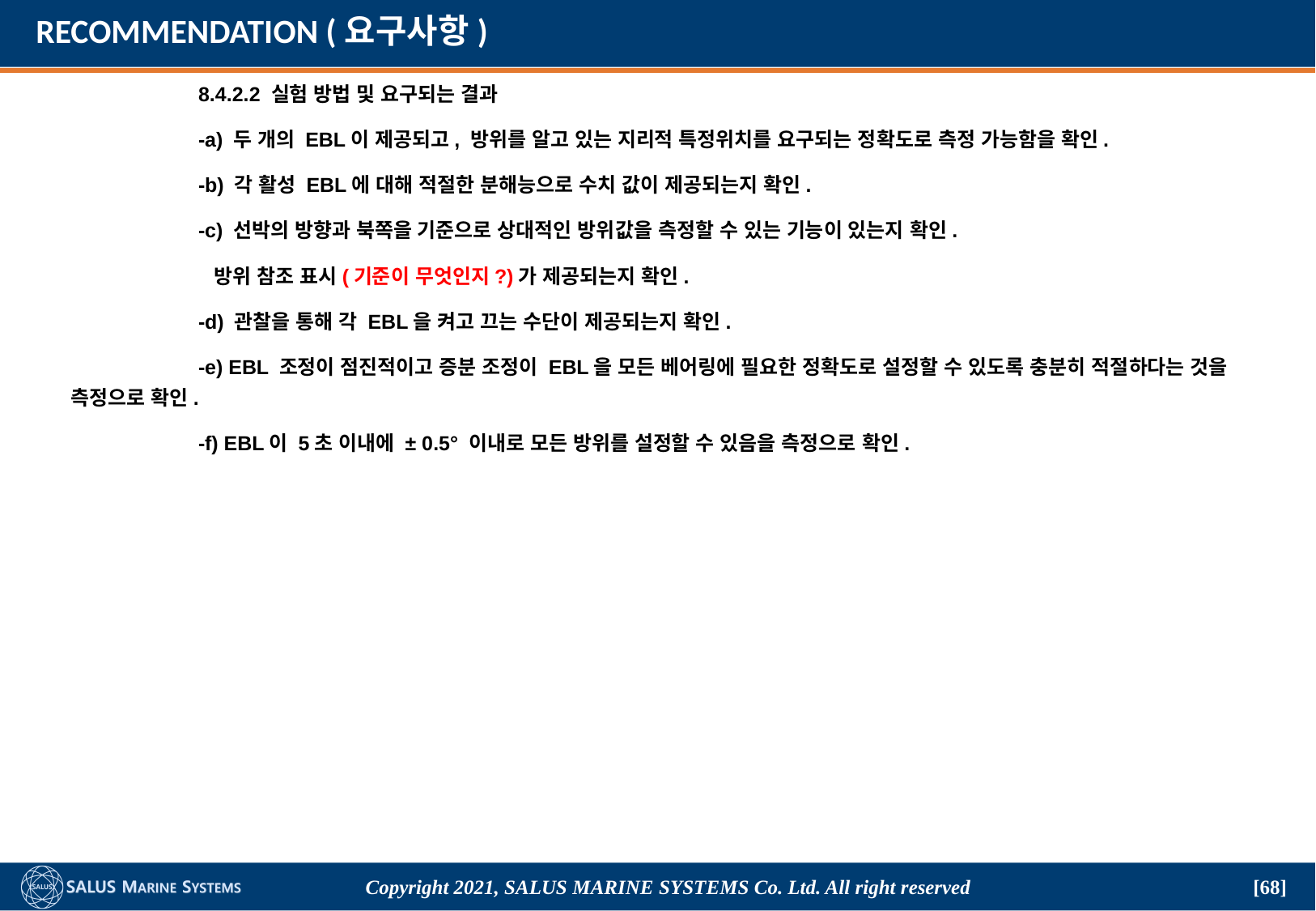

# RECOMMENDATION (요구사항)
	 8.4.2.2 실험 방법 및 요구되는 결과
	 -a) 두 개의 EBL이 제공되고, 방위를 알고 있는 지리적 특정위치를 요구되는 정확도로 측정 가능함을 확인.
	 -b) 각 활성 EBL에 대해 적절한 분해능으로 수치 값이 제공되는지 확인.
	 -c) 선박의 방향과 북쪽을 기준으로 상대적인 방위값을 측정할 수 있는 기능이 있는지 확인.
	   방위 참조 표시(기준이 무엇인지?)가 제공되는지 확인.
	 -d) 관찰을 통해 각 EBL을 켜고 끄는 수단이 제공되는지 확인.
	 -e) EBL 조정이 점진적이고 증분 조정이 EBL을 모든 베어링에 필요한 정확도로 설정할 수 있도록 충분히 적절하다는 것을 측정으로 확인.
	 -f) EBL이 5초 이내에 ± 0.5° 이내로 모든 방위를 설정할 수 있음을 측정으로 확인.
Copyright 2021, SALUS Marine Systems Co. Ltd. All right reserved
[68]